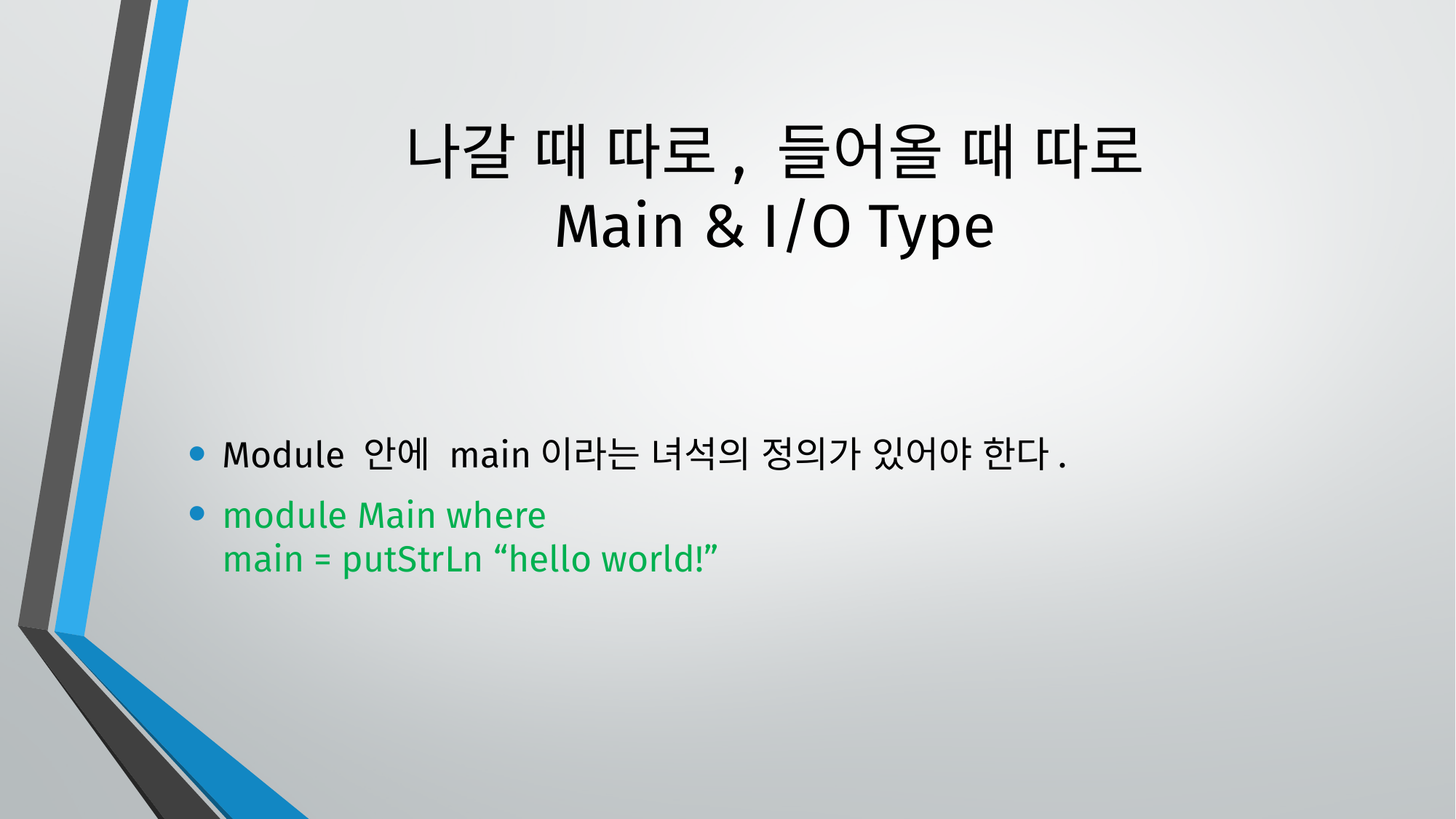

# 나갈 때 따로, 들어올 때 따로 Main & I/O Type
Module 안에 main이라는 녀석의 정의가 있어야 한다.
module Main where
main = putStrLn “hello world!”